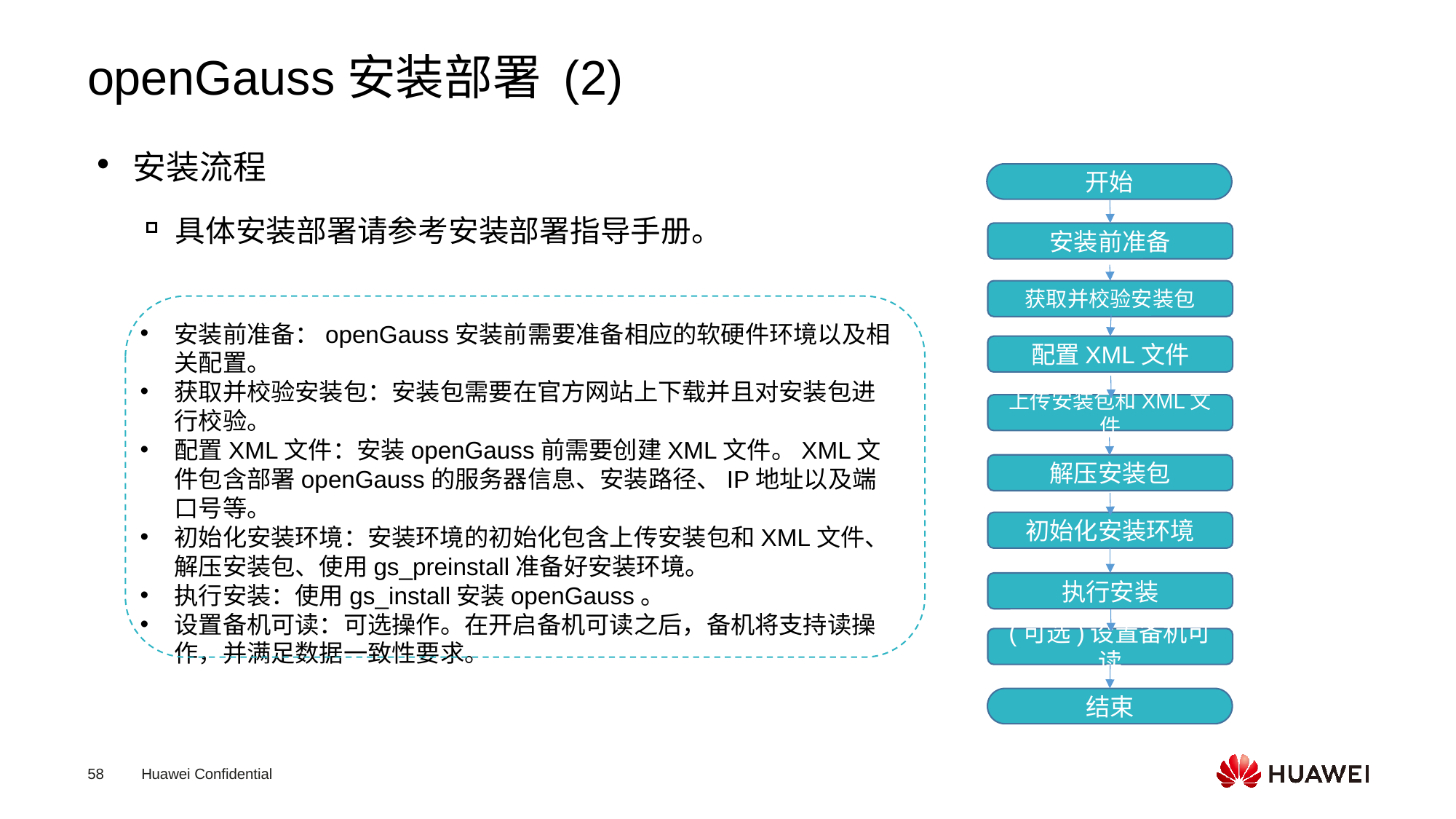

# openGauss安装部署 (2)
安装流程
具体安装部署请参考安装部署指导手册。
开始
安装前准备
获取并校验安装包
配置XML文件
上传安装包和XML文件
解压安装包
初始化安装环境
执行安装
(可选)设置备机可读
结束

安装前准备：openGauss安装前需要准备相应的软硬件环境以及相关配置。
获取并校验安装包：安装包需要在官方网站上下载并且对安装包进行校验。
配置XML文件：安装openGauss前需要创建XML文件。XML文件包含部署openGauss的服务器信息、安装路径、IP地址以及端口号等。
初始化安装环境：安装环境的初始化包含上传安装包和XML文件、解压安装包、使用gs_preinstall准备好安装环境。
执行安装：使用gs_install安装openGauss。
设置备机可读：可选操作。在开启备机可读之后，备机将支持读操作，并满足数据一致性要求。